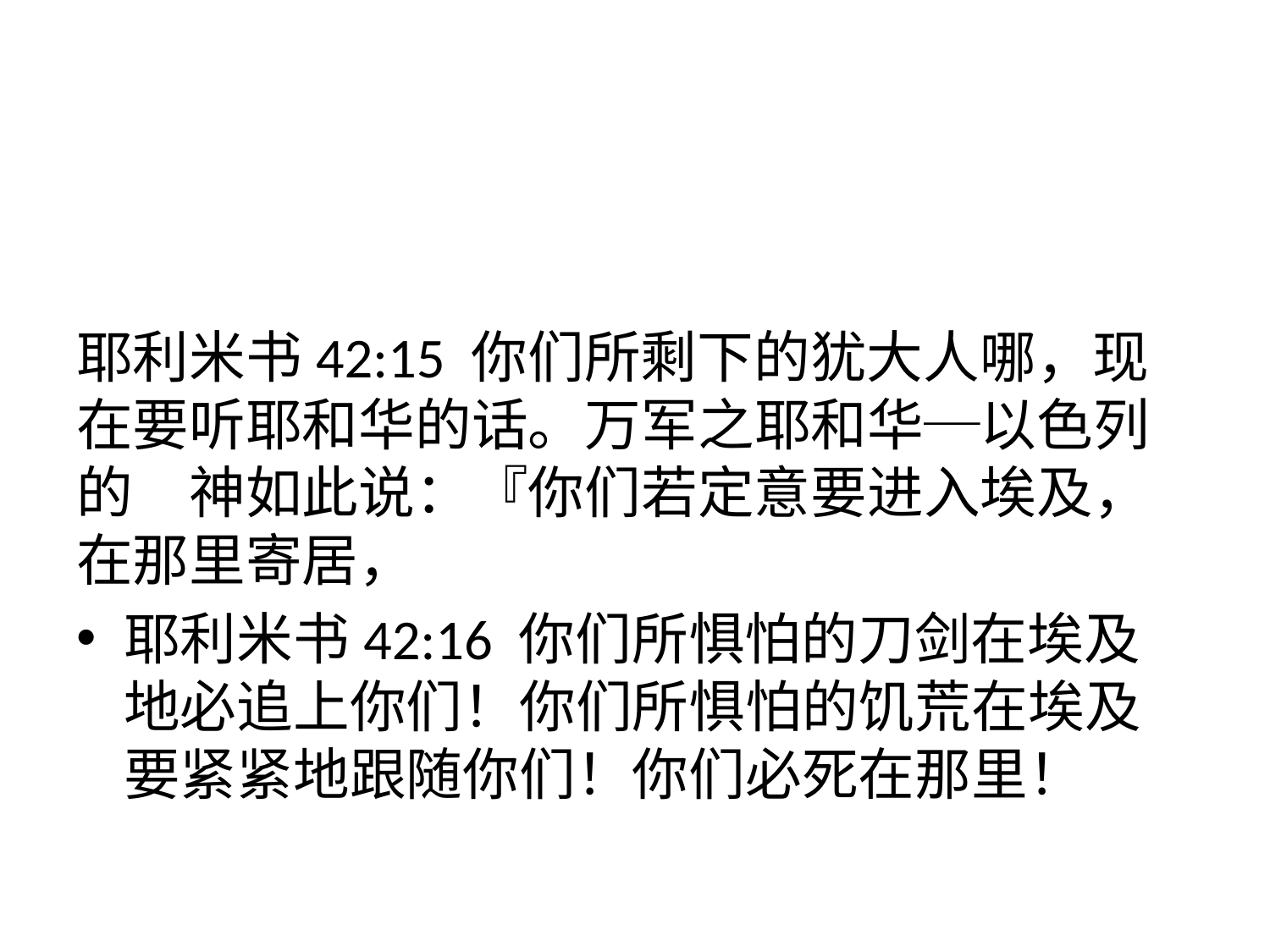

#

耶利米书42:15 你们所剩下的犹大人哪，现在要听耶和华的话。万军之耶和华─以色列的　神如此说：『你们若定意要进入埃及，在那里寄居，
耶利米书42:16 你们所惧怕的刀剑在埃及地必追上你们！你们所惧怕的饥荒在埃及要紧紧地跟随你们！你们必死在那里！